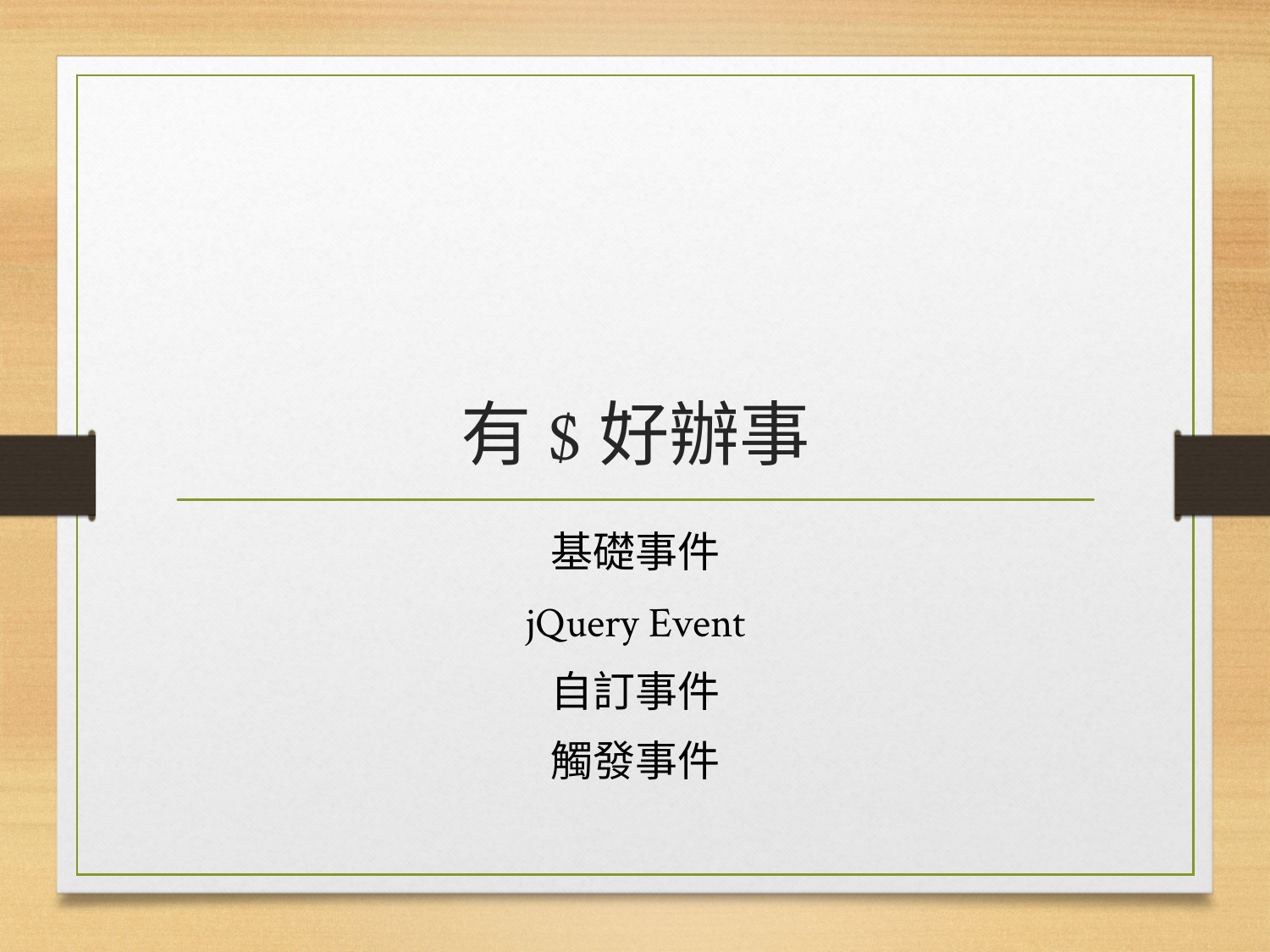

# 有$好辦事
基礎事件
jQuery Event
自訂事件
觸發事件